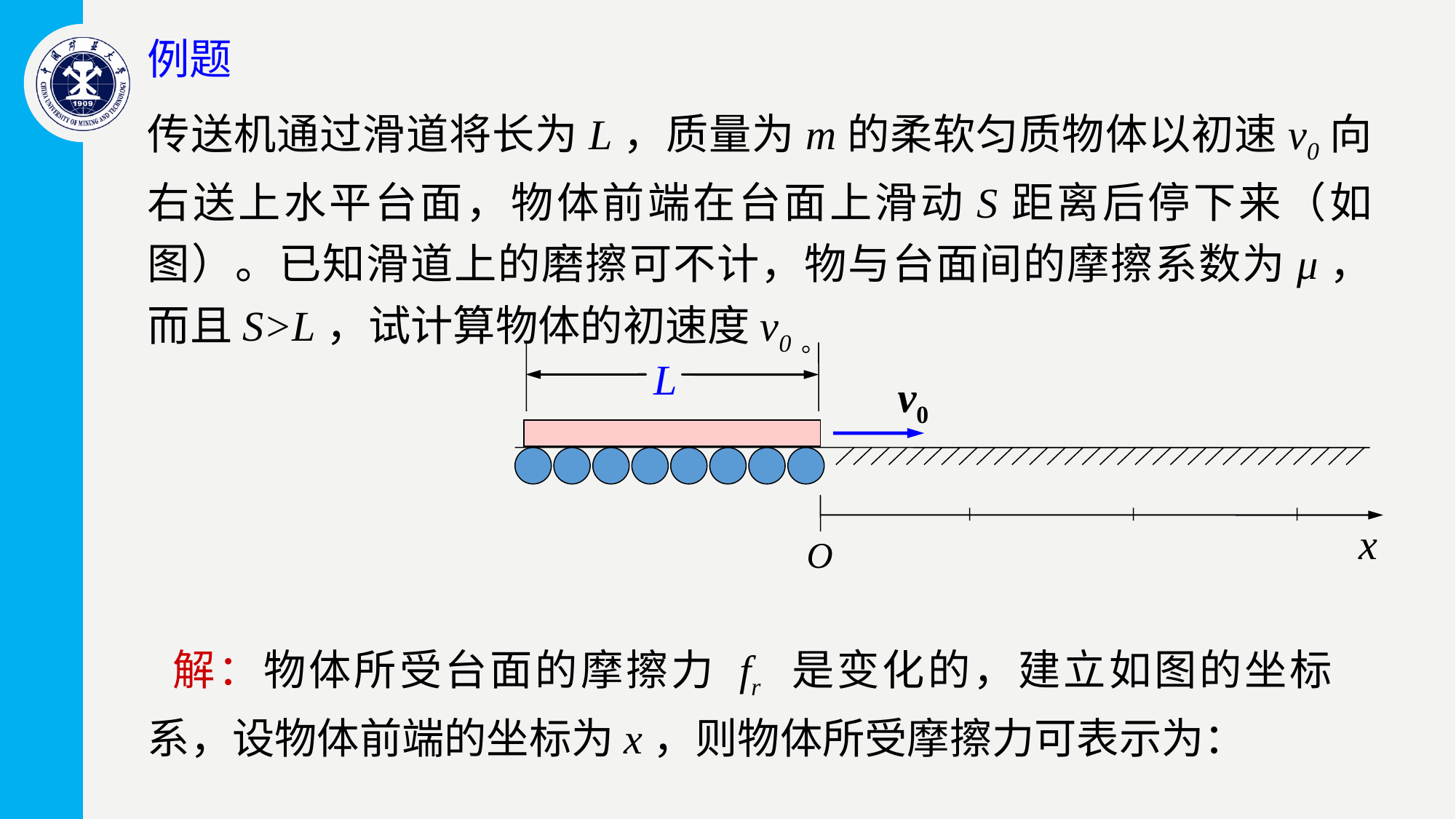

传送机通过滑道将长为L，质量为m的柔软匀质物体以初速v0向右送上水平台面，物体前端在台面上滑动S距离后停下来（如图）。已知滑道上的磨擦可不计，物与台面间的摩擦系数为μ，而且S>L，试计算物体的初速度v0。

L
v0

x

O

 解：物体所受台面的摩擦力 fr  是变化的，建立如图的坐标系，设物体前端的坐标为x，则物体所受摩擦力可表示为：